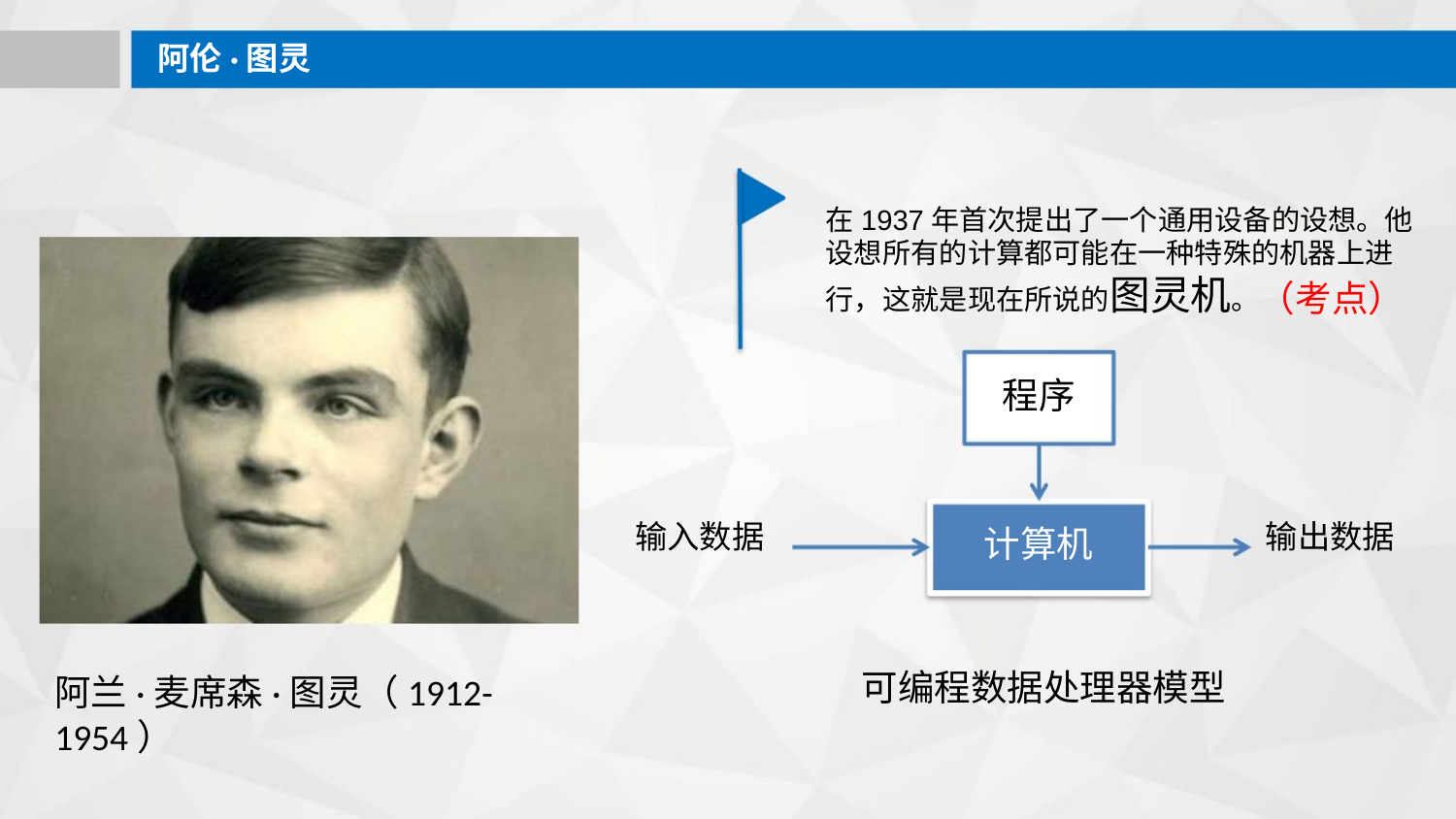

阿伦·图灵
在1937年首次提出了一个通用设备的设想。他
设想所有的计算都可能在一种特殊的机器上进
行，这就是现在所说的图灵机。
（考点）
程序
计算机
输入数据
输出数据
阿兰·麦席森·图灵（1912-1954）
可编程数据处理器模型